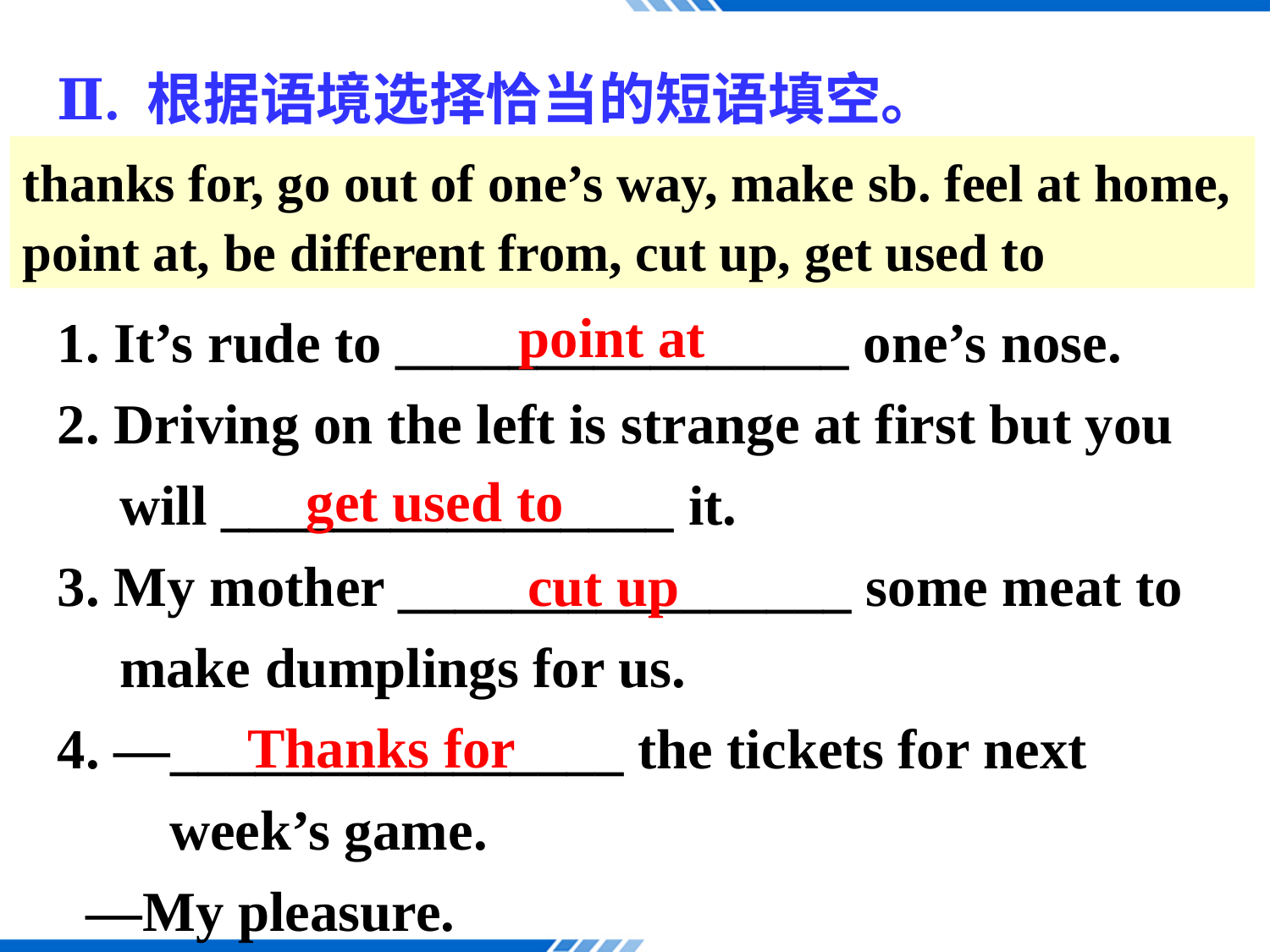

Ⅱ. 根据语境选择恰当的短语填空。

1. It’s rude to ________________ one’s nose.
2. Driving on the left is strange at first but you will ________________ it.
3. My mother ________________ some meat to make dumplings for us.
4. —________________ the tickets for next week’s game.
  —My pleasure.
thanks for, go out of one’s way, make sb. feel at home, point at, be different from, cut up, get used to
point at
get used to
cut up
Thanks for